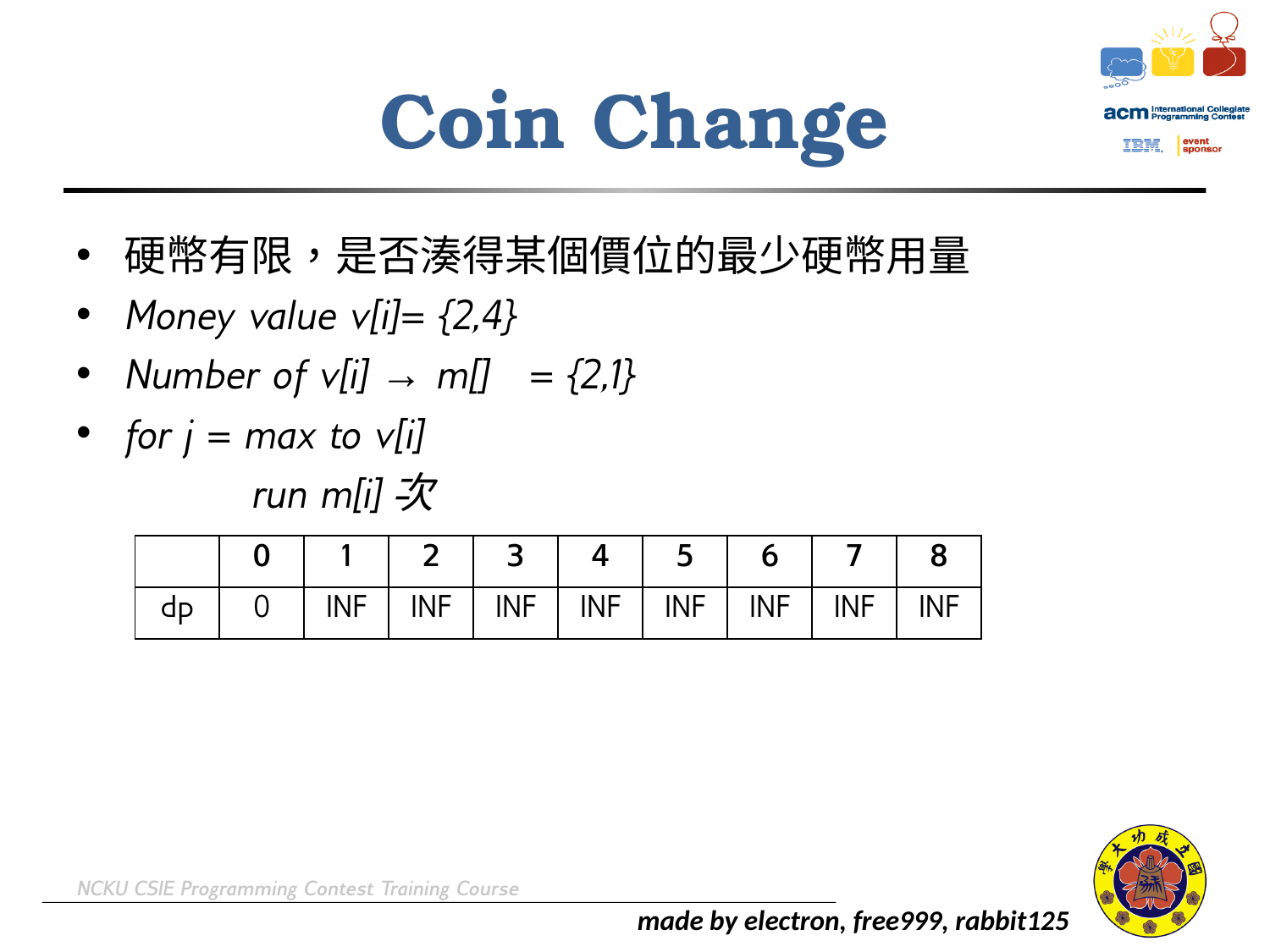

# Coin Change
硬幣有限，是否湊得某個價位的最少硬幣用量
Money value v[i]= {2,4}
Number of v[i] → m[]   = {2,1}
for j = max to v[i]
		run m[i]次

|  | 0 | 1 | 2 | 3 | 4 | 5 | 6 | 7 | 8 |
| --- | --- | --- | --- | --- | --- | --- | --- | --- | --- |
| dp | 0 | INF | INF | INF | INF | INF | INF | INF | INF |
NCKU CSIE Programming Contest Training Course